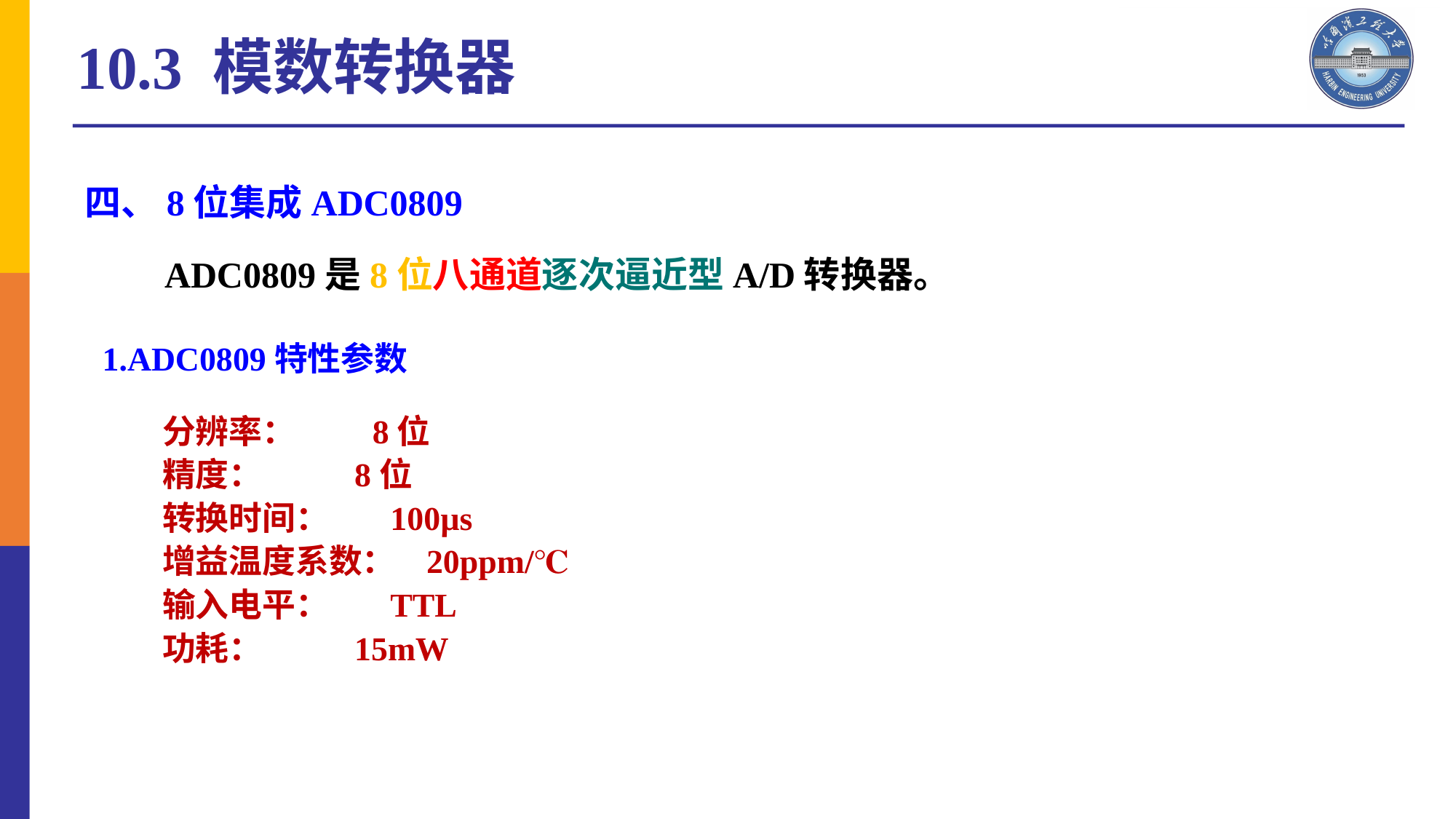

10.3 模数转换器
四、8位集成ADC0809
    ADC0809是8位八通道逐次逼近型A/D转换器。
1.ADC0809特性参数
分辨率：         8位
精度：           8位
转换时间：       100µs
增益温度系数：   20ppm/℃
输入电平：       TTL
功耗：           15mW